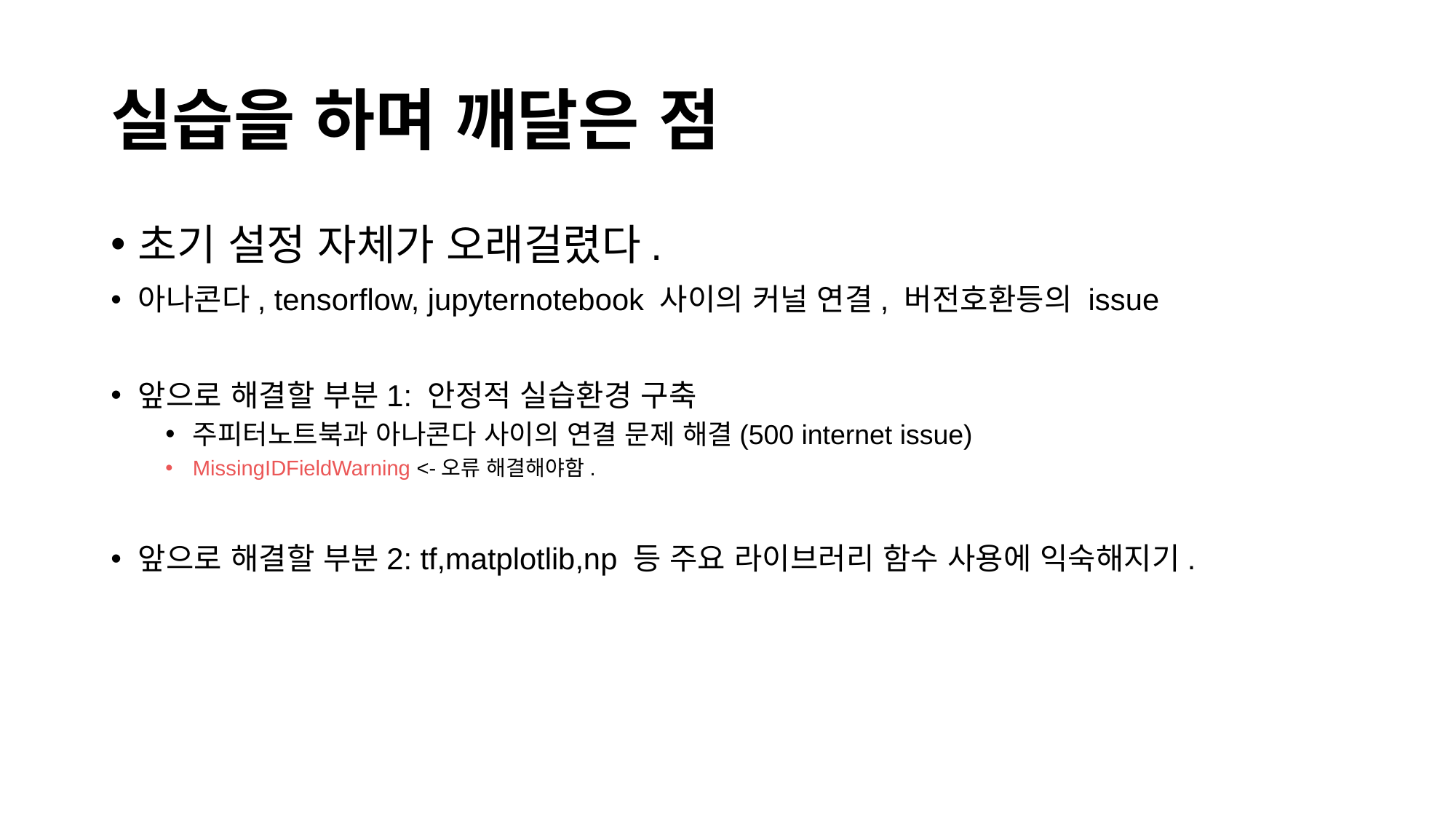

# 실습을 하며 깨달은 점
초기 설정 자체가 오래걸렸다.
아나콘다, tensorflow, jupyternotebook 사이의 커널 연결, 버전호환등의 issue

앞으로 해결할 부분1: 안정적 실습환경 구축
주피터노트북과 아나콘다 사이의 연결 문제 해결(500 internet issue)
MissingIDFieldWarning <-오류 해결해야함.

앞으로 해결할 부분2: tf,matplotlib,np 등 주요 라이브러리 함수 사용에 익숙해지기.